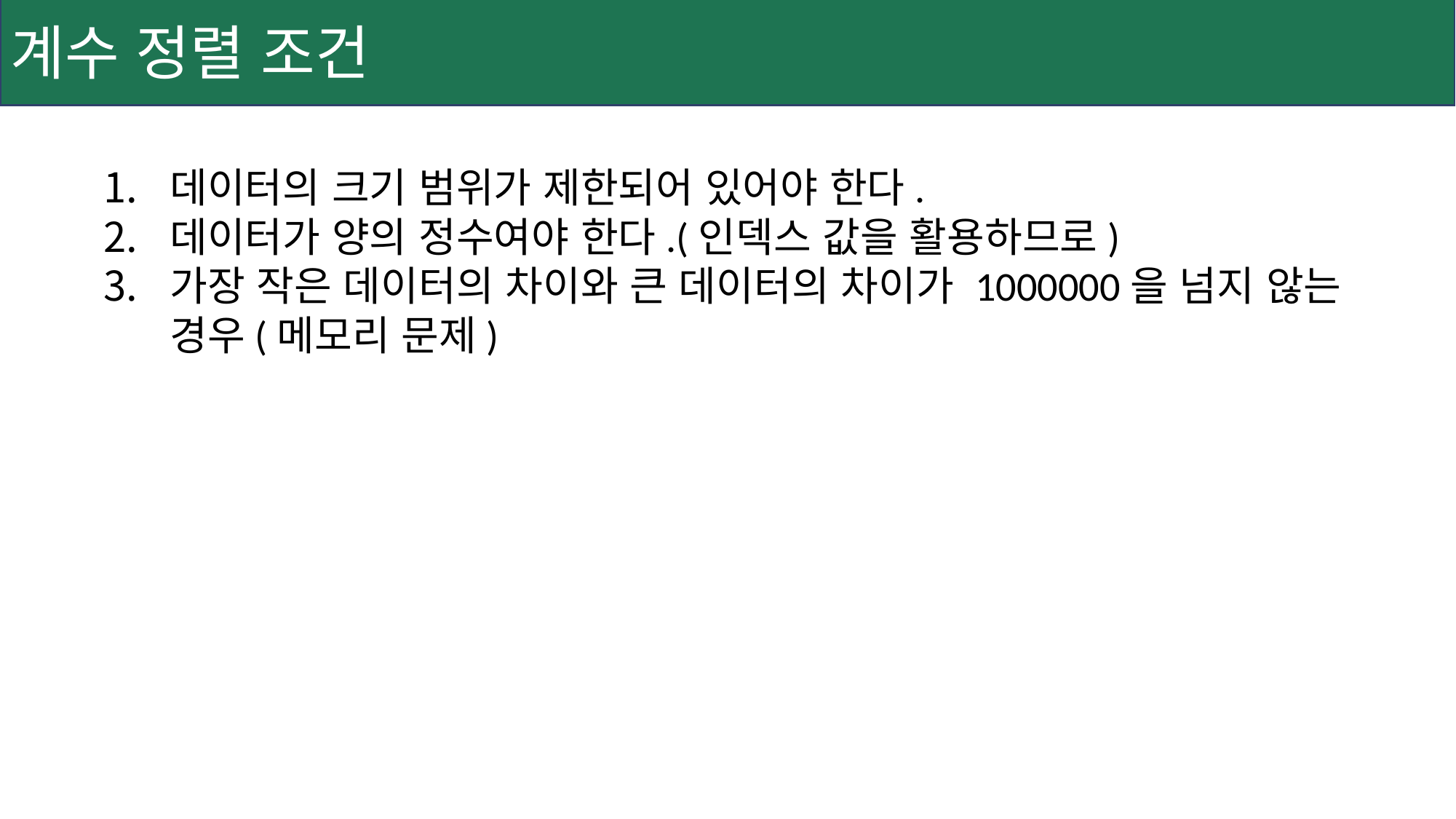

계수 정렬 조건
데이터의 크기 범위가 제한되어 있어야 한다.
데이터가 양의 정수여야 한다.(인덱스 값을 활용하므로)
가장 작은 데이터의 차이와 큰 데이터의 차이가 1000000을 넘지 않는 경우(메모리 문제)